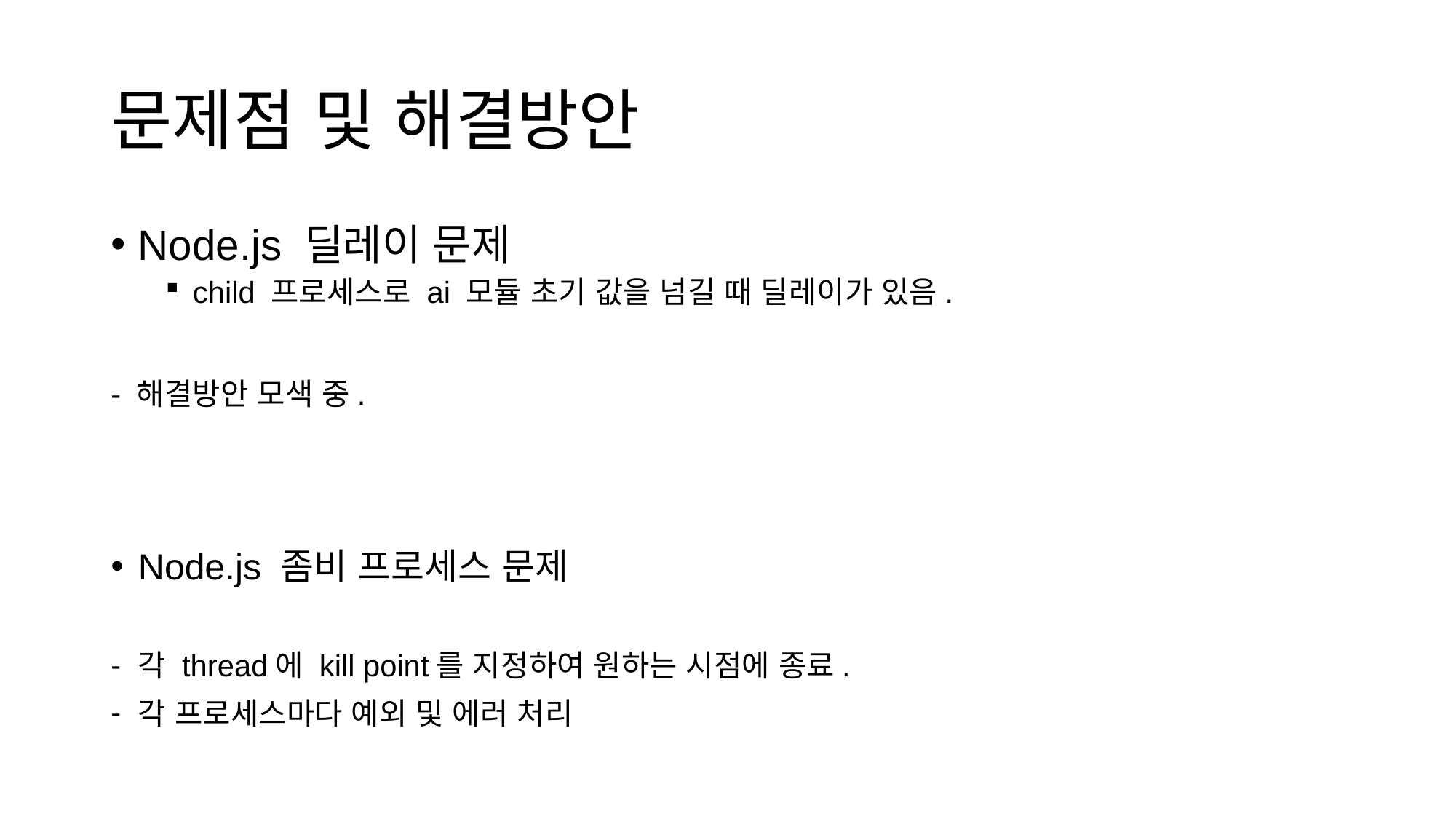

# 문제점 및 해결방안
Node.js 딜레이 문제
child 프로세스로 ai 모듈 초기 값을 넘길 때 딜레이가 있음.

- 해결방안 모색 중.

Node.js 좀비 프로세스 문제

각 thread에 kill point를 지정하여 원하는 시점에 종료.
각 프로세스마다 예외 및 에러 처리